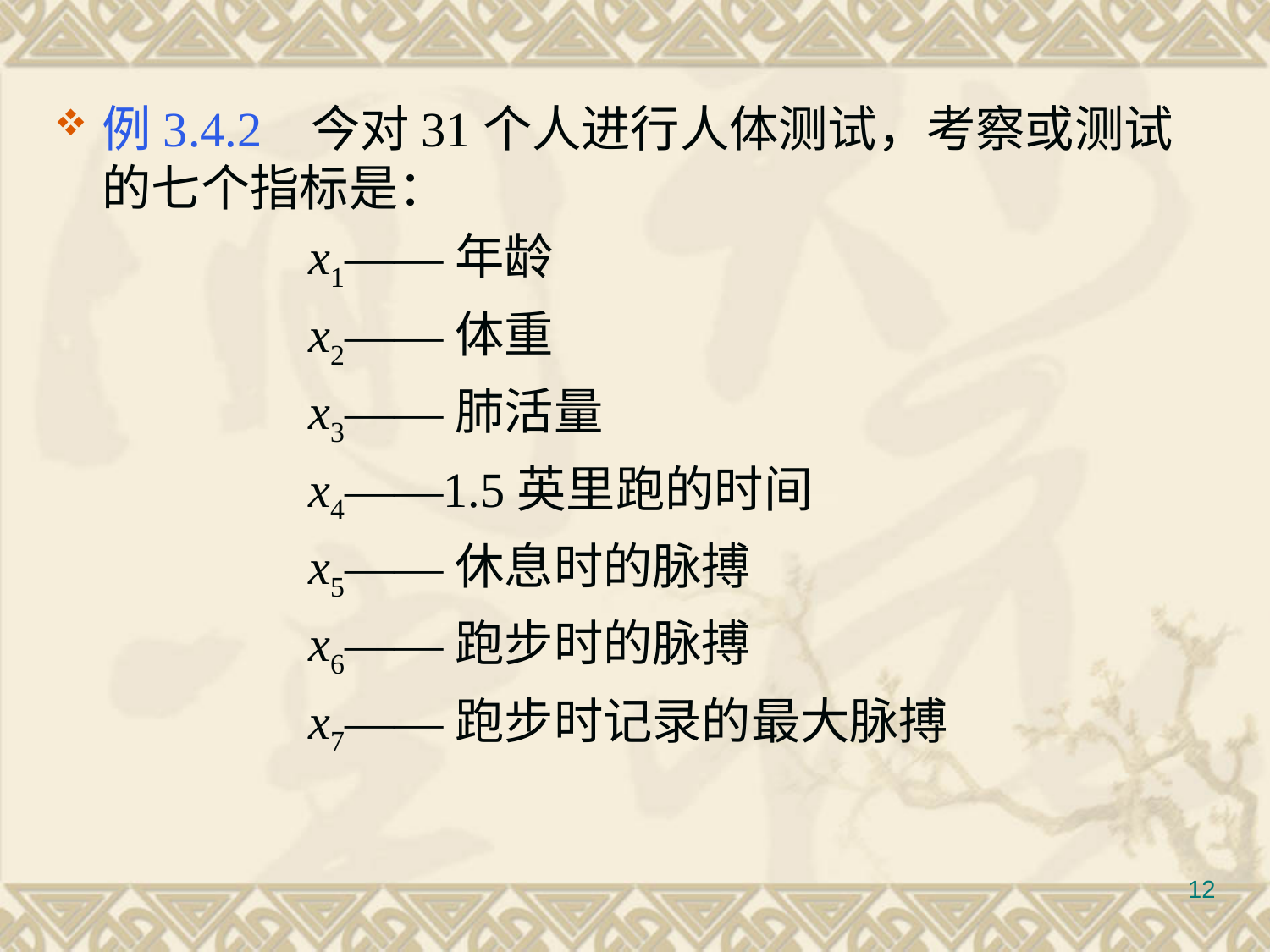

#
例3.4.2   今对31个人进行人体测试，考察或测试的七个指标是：
		x1——年龄
		x2——体重
		x3——肺活量
		x4——1.5英里跑的时间
		x5——休息时的脉搏
		x6——跑步时的脉搏
		x7——跑步时记录的最大脉搏

12